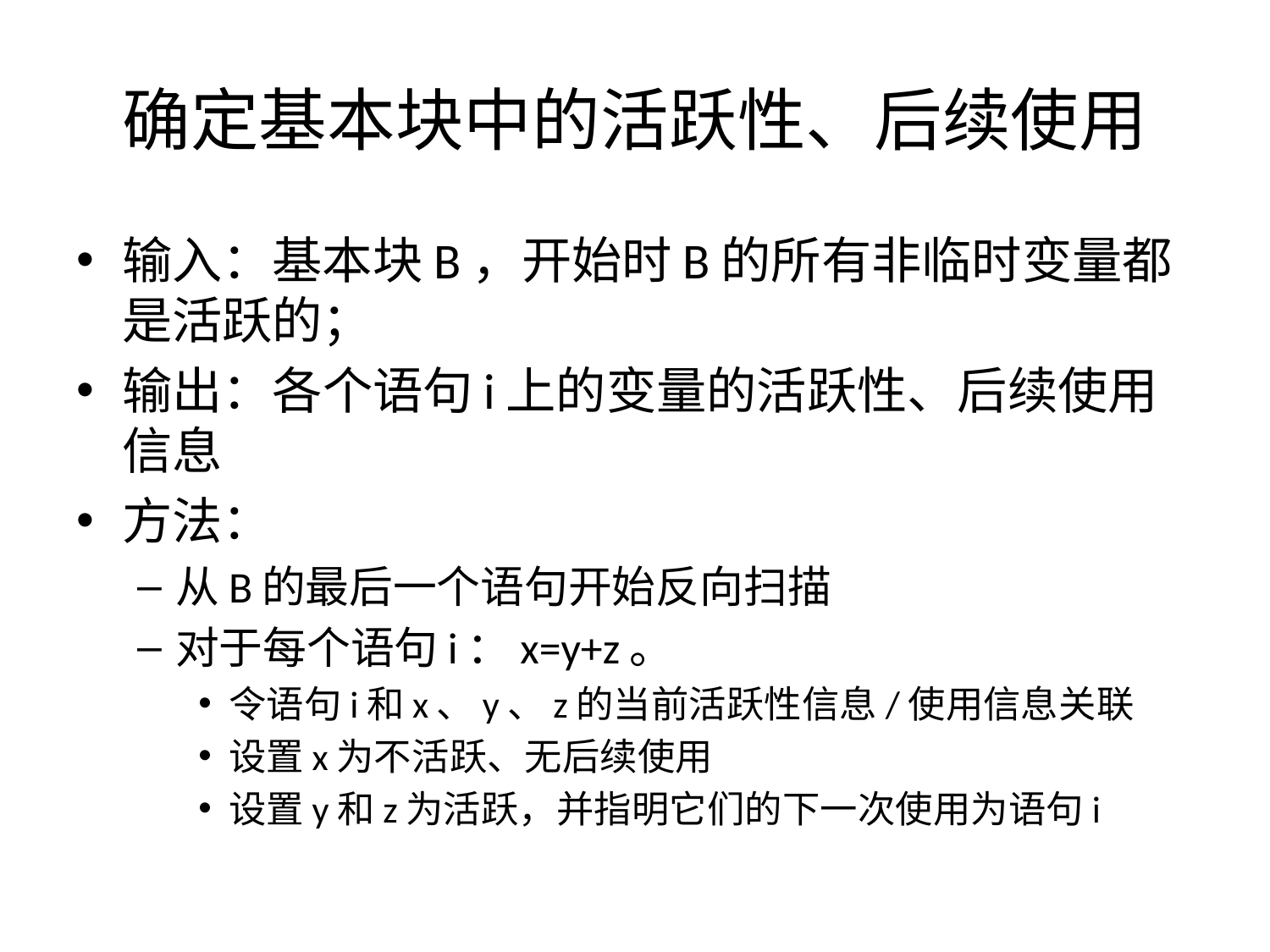

# 确定基本块中的活跃性、后续使用
输入：基本块B，开始时B的所有非临时变量都是活跃的；
输出：各个语句i上的变量的活跃性、后续使用信息
方法：
从B的最后一个语句开始反向扫描
对于每个语句i：x=y+z。
令语句i和x、y、z的当前活跃性信息/使用信息关联
设置x为不活跃、无后续使用
设置y和z为活跃，并指明它们的下一次使用为语句i